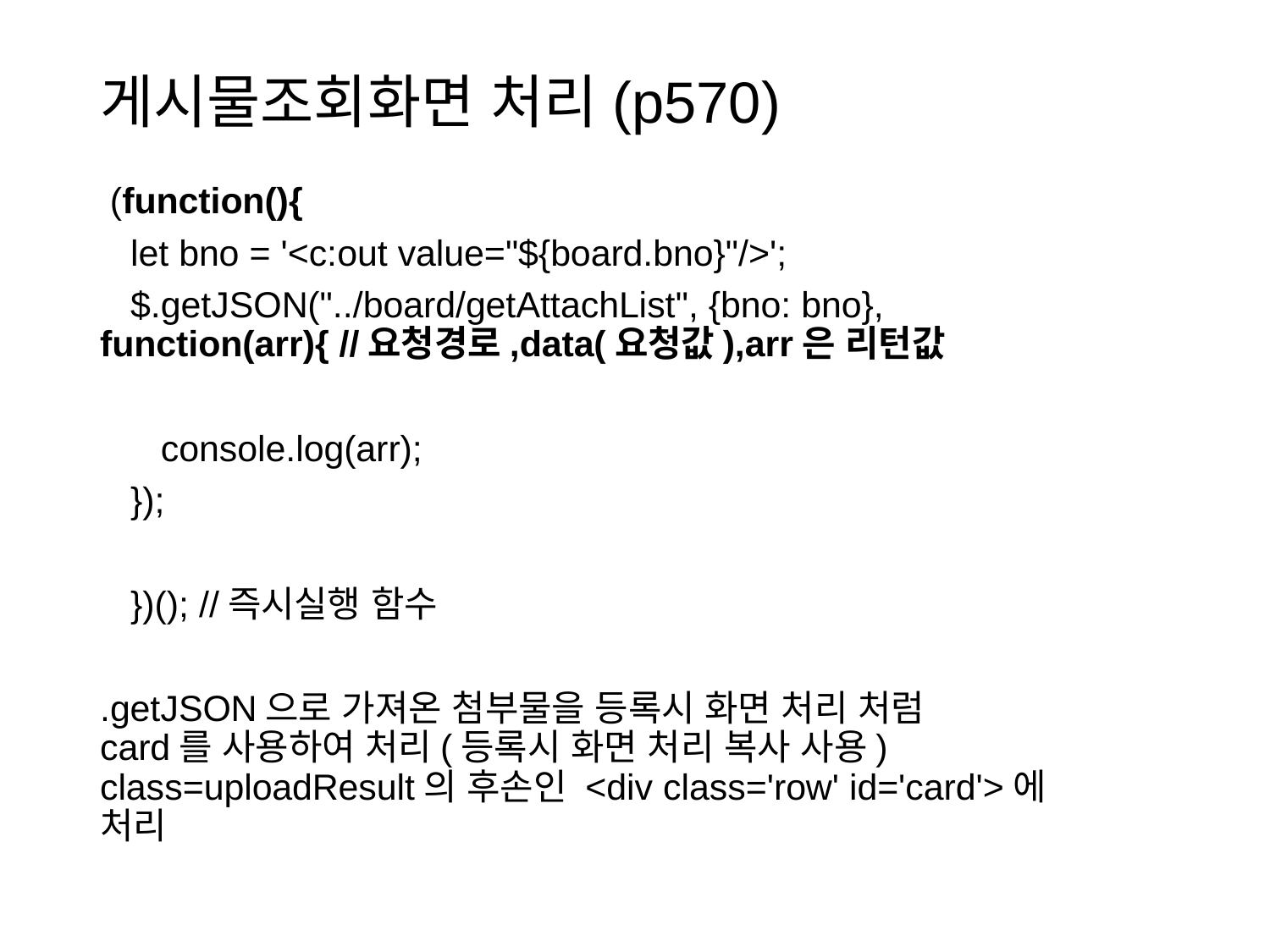

# 게시물조회화면 처리(p570)
 (function(){
   let bno = '<c:out value="${board.bno}"/>';
   $.getJSON("../board/getAttachList", {bno: bno}, 	function(arr){ //요청경로,data(요청값),arr은 리턴값

      console.log(arr);
   });

   })(); //즉시실행 함수

.getJSON으로 가져온 첨부물을 등록시 화면 처리 처럼
card를 사용하여 처리(등록시 화면 처리 복사 사용)
class=uploadResult의 후손인 <div class='row' id='card'>에
처리